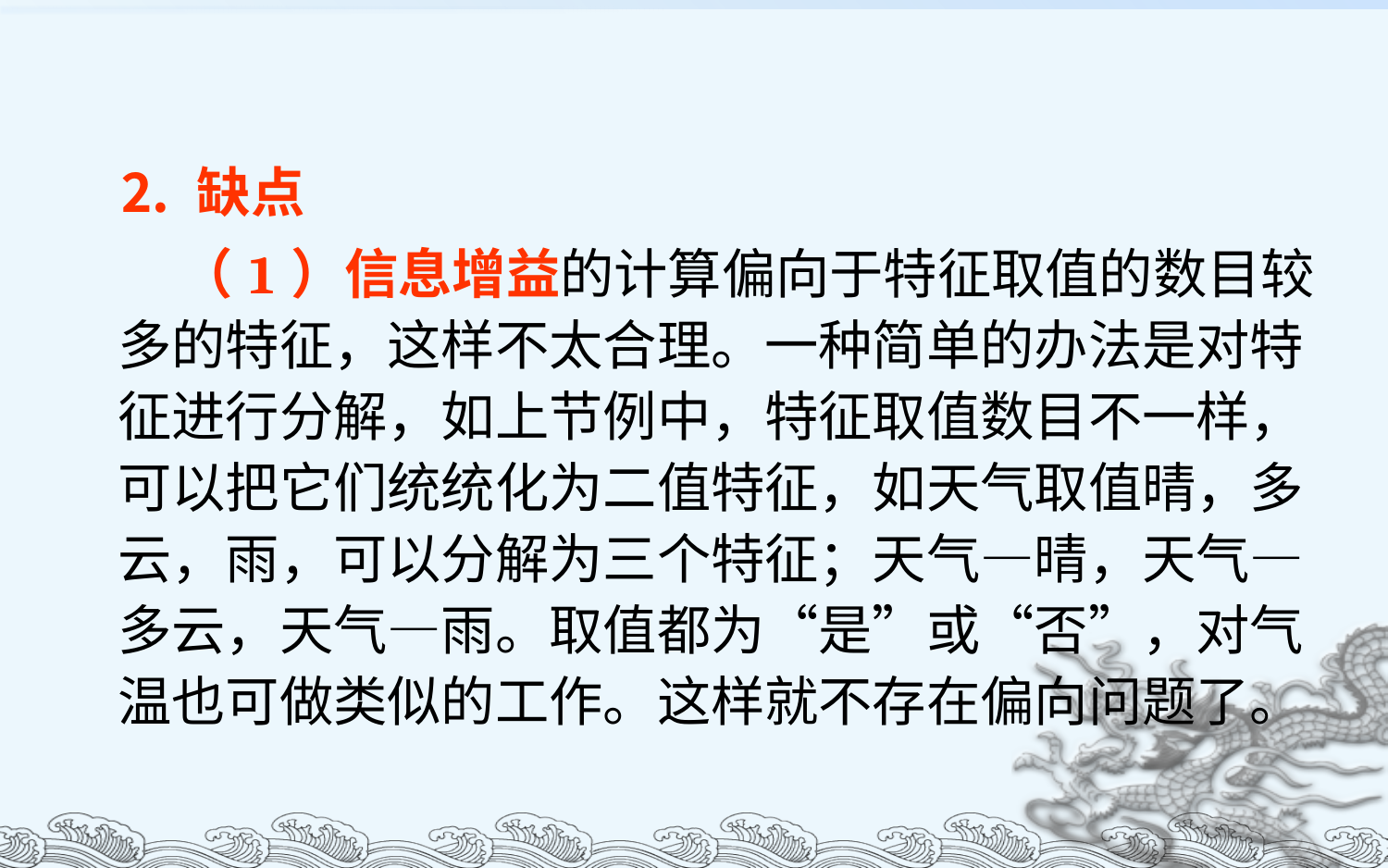

⒉ 缺点
    （1）信息增益的计算偏向于特征取值的数目较多的特征，这样不太合理。一种简单的办法是对特征进行分解，如上节例中，特征取值数目不一样，可以把它们统统化为二值特征，如天气取值晴，多云，雨，可以分解为三个特征；天气—晴，天气—多云，天气—雨。取值都为“是”或“否”，对气温也可做类似的工作。这样就不存在偏向问题了。